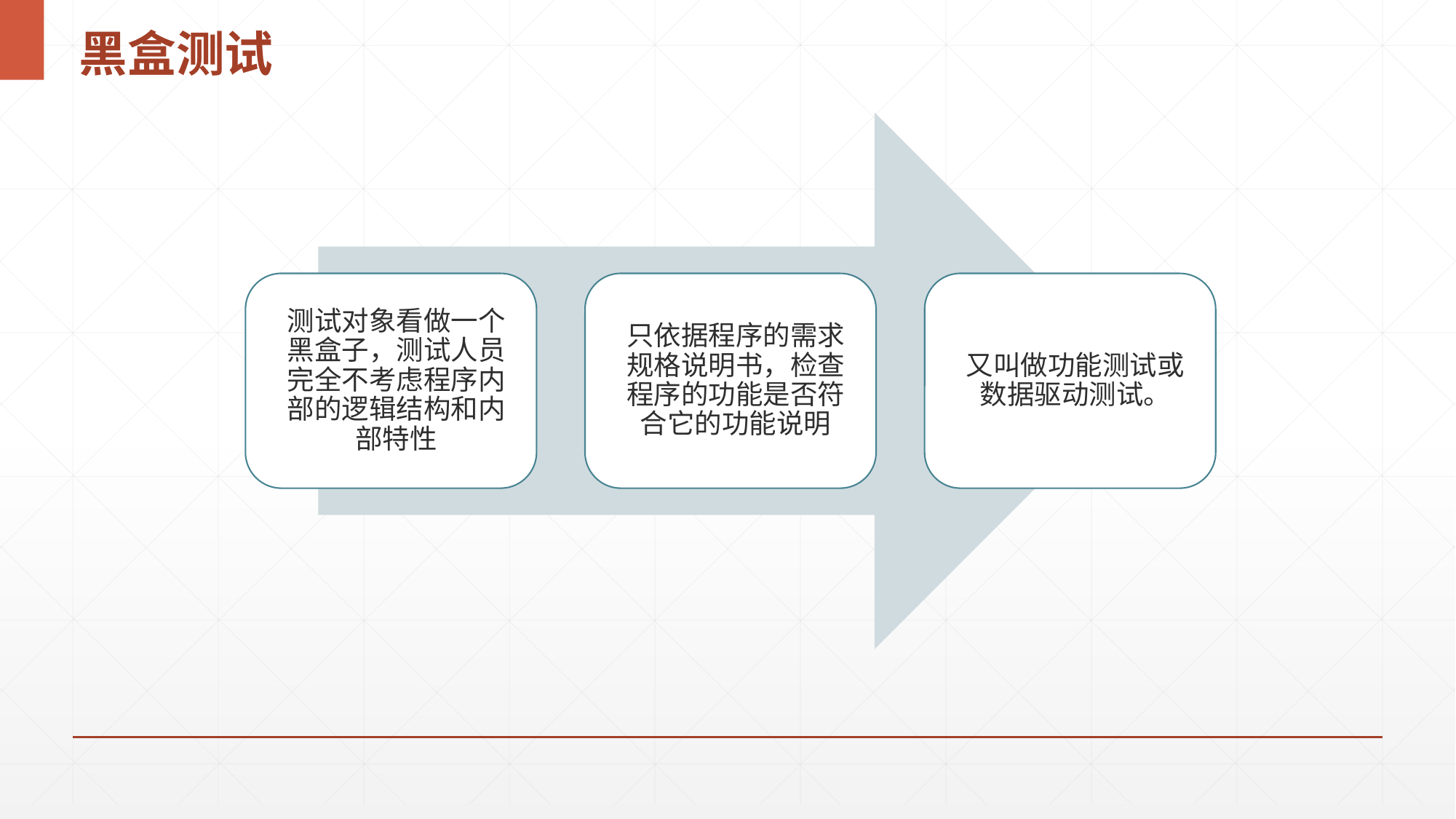

# 黑盒测试
测试对象看做一个黑盒子，测试人员完全不考虑程序内部的逻辑结构和内部特性
只依据程序的需求规格说明书，检查程序的功能是否符合它的功能说明
又叫做功能测试或数据驱动测试。